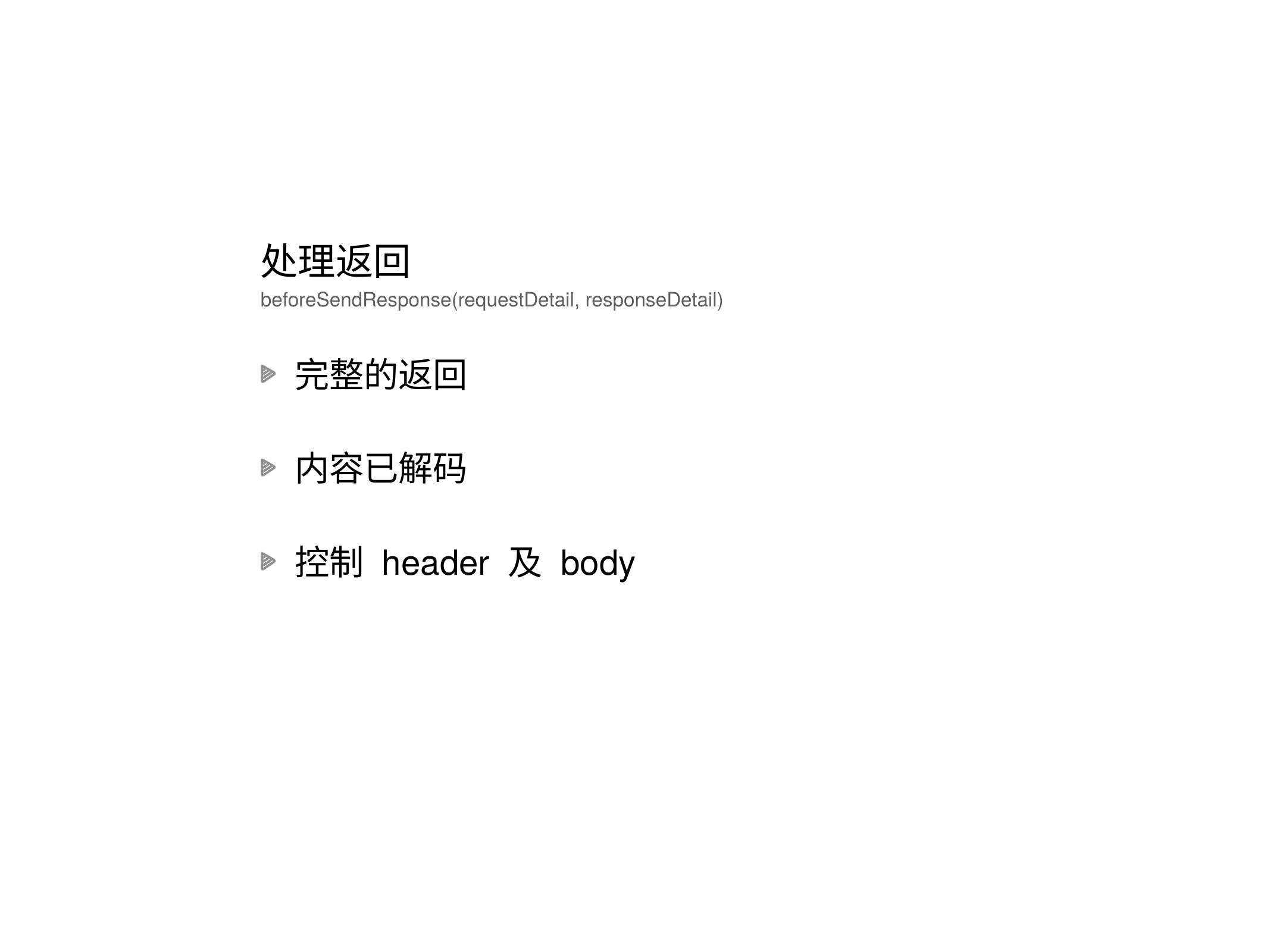

# 处理返回
beforeSendResponse(requestDetail, responseDetail)
 完整的返回
 内容已解码
 控制 header 及 body